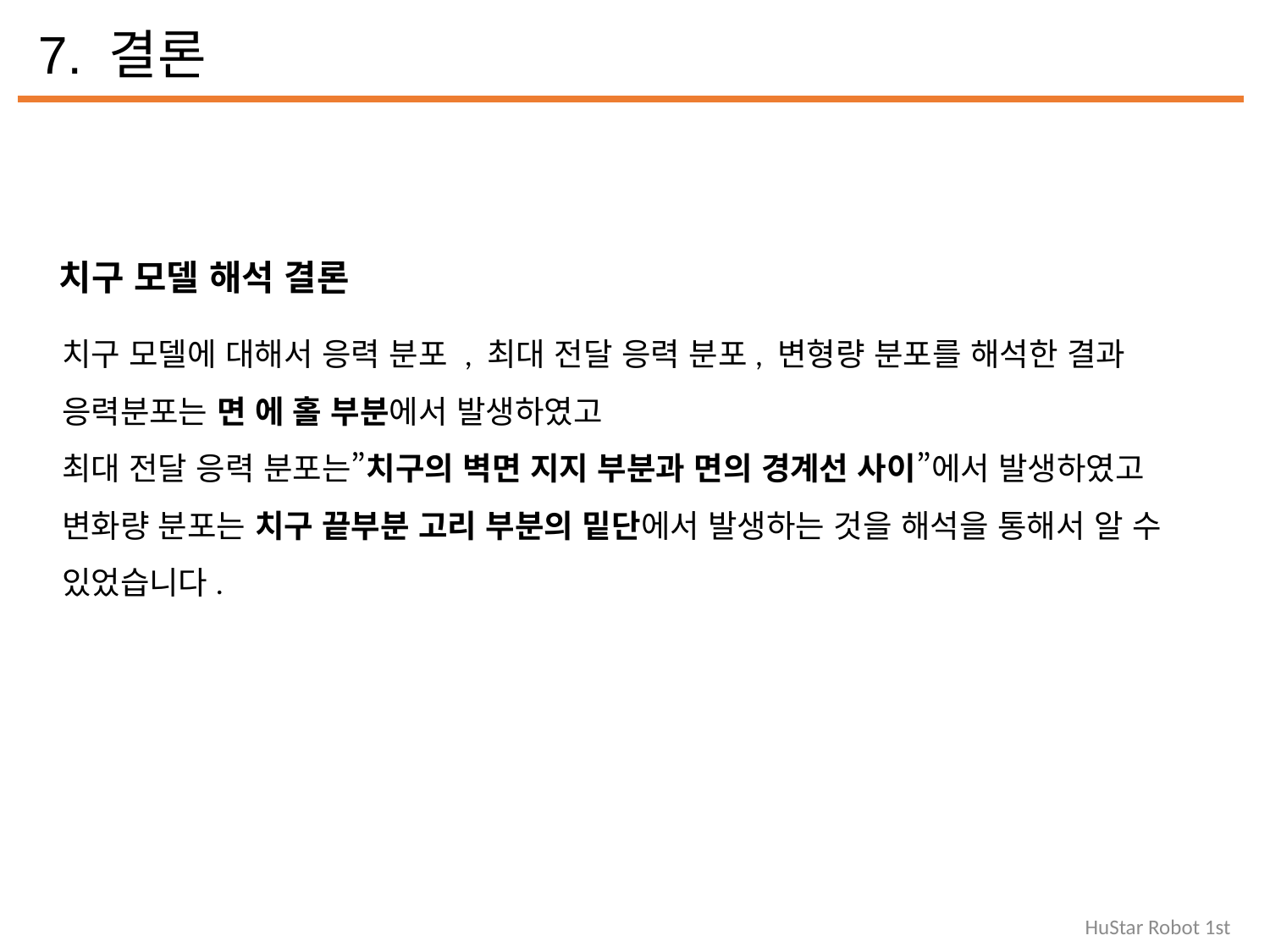

7. 결론

치구 모델 해석 결론
치구 모델에 대해서 응력 분포 , 최대 전달 응력 분포, 변형량 분포를 해석한 결과
응력분포는 면 에 홀 부분에서 발생하였고
최대 전달 응력 분포는”치구의 벽면 지지 부분과 면의 경계선 사이”에서 발생하였고 변화량 분포는 치구 끝부분 고리 부분의 밑단에서 발생하는 것을 해석을 통해서 알 수 있었습니다.
HuStar Robot 1st